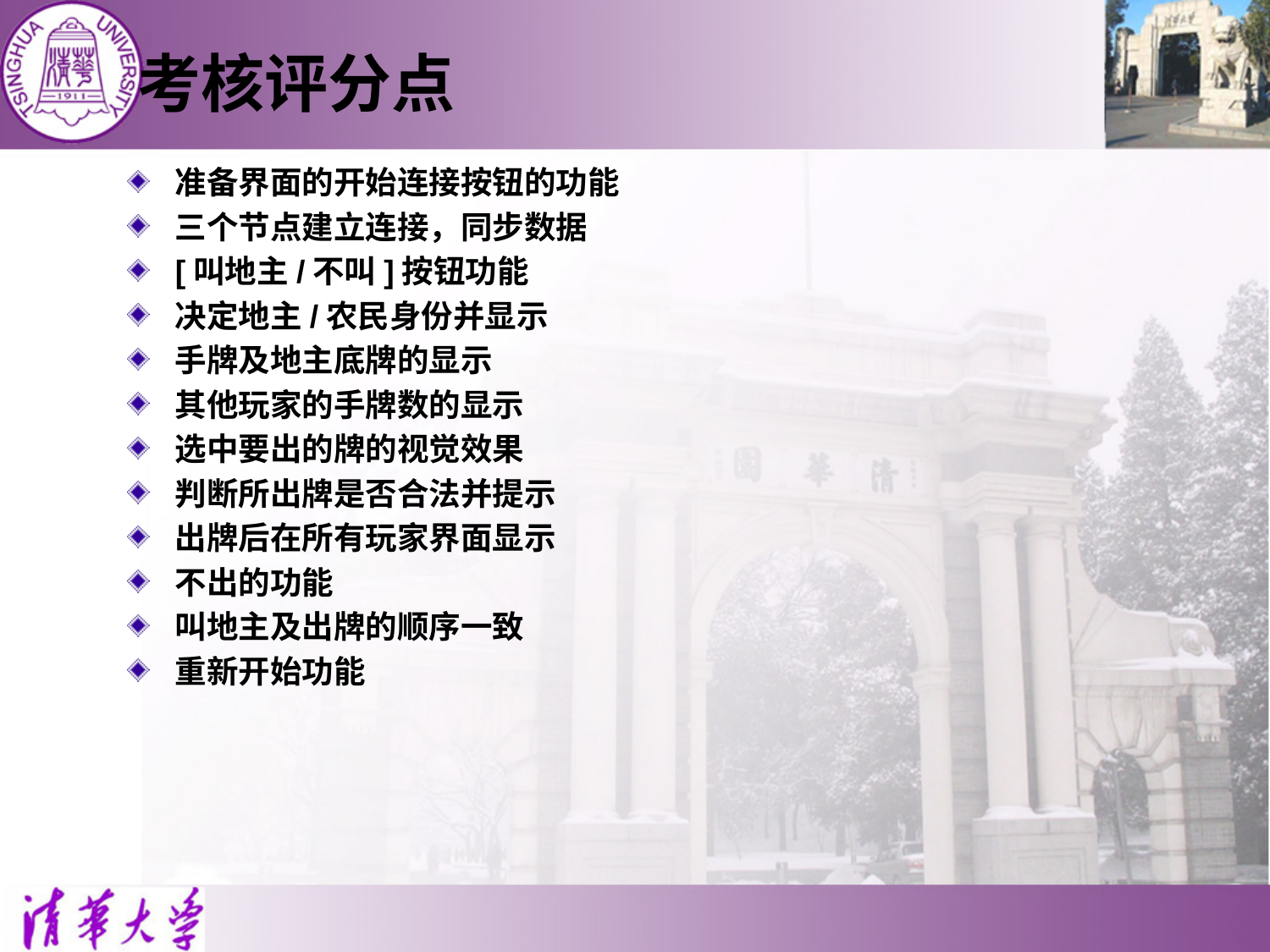

# 考核评分点
准备界面的开始连接按钮的功能
三个节点建立连接，同步数据
[叫地主/不叫]按钮功能
决定地主/农民身份并显示
手牌及地主底牌的显示
其他玩家的手牌数的显示
选中要出的牌的视觉效果
判断所出牌是否合法并提示
出牌后在所有玩家界面显示
不出的功能
叫地主及出牌的顺序一致
重新开始功能